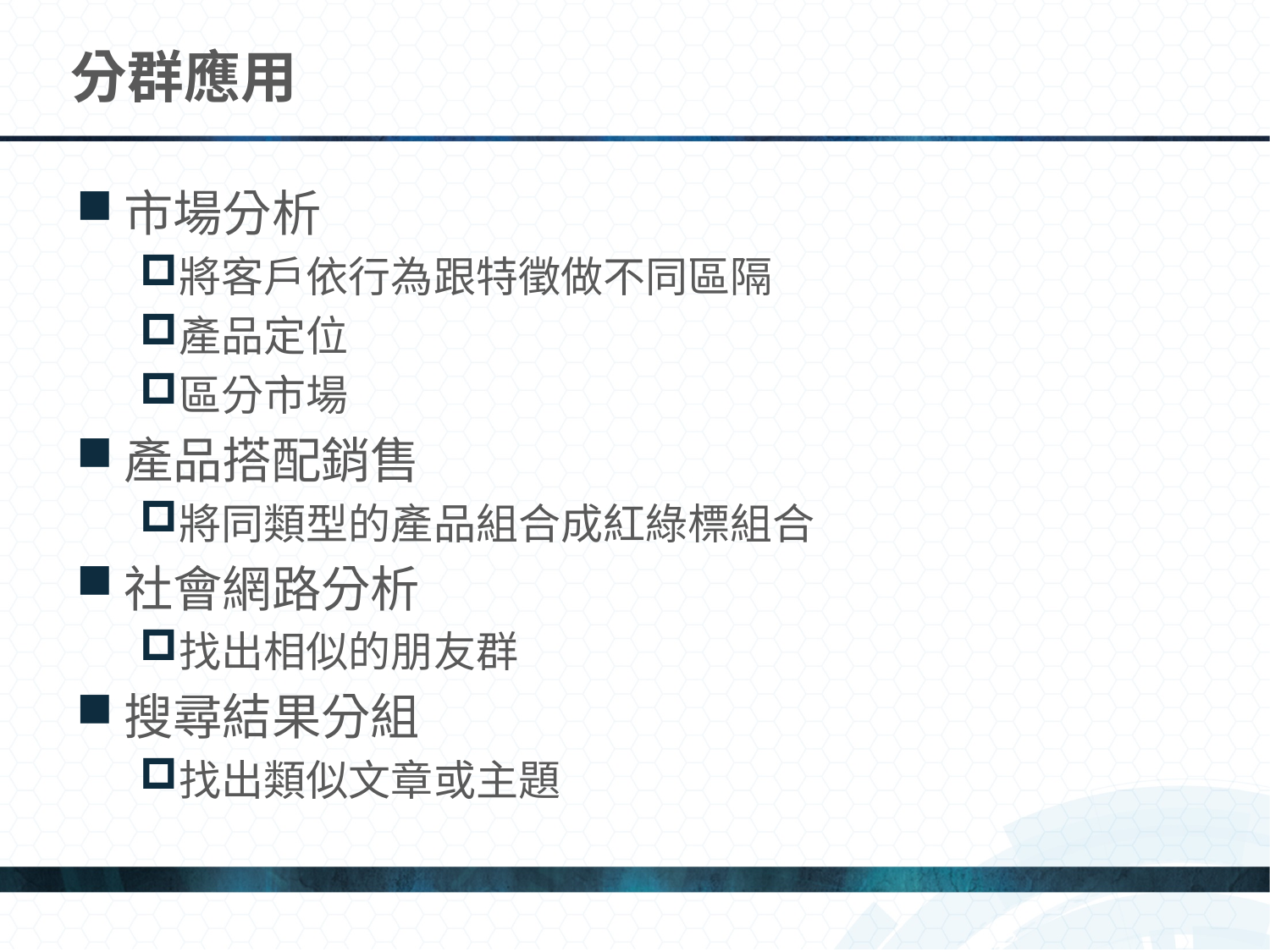

# 分群應用
市場分析
將客戶依行為跟特徵做不同區隔
產品定位
區分市場
產品搭配銷售
將同類型的產品組合成紅綠標組合
社會網路分析
找出相似的朋友群
搜尋結果分組
找出類似文章或主題